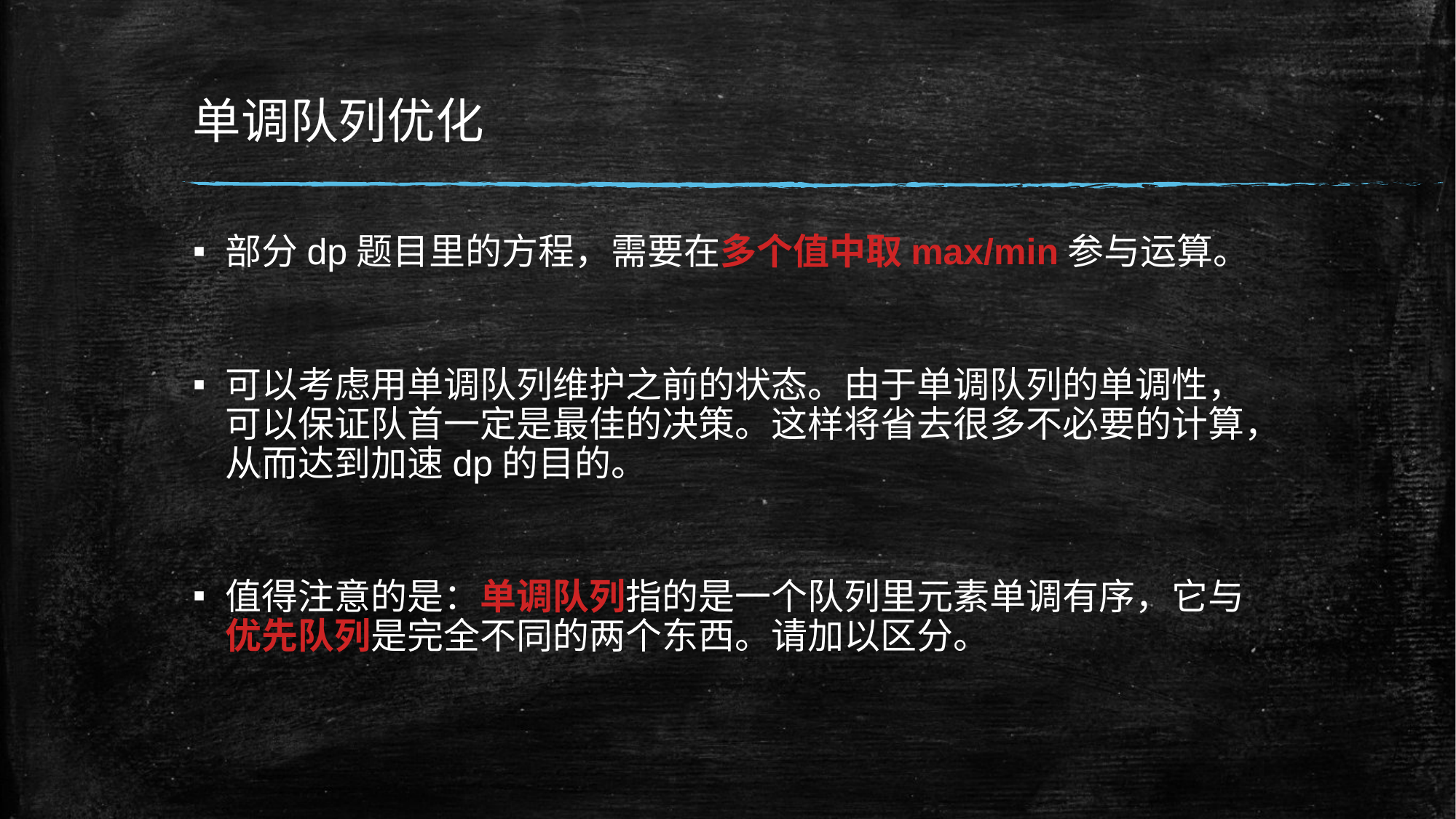

# 单调队列优化
部分dp题目里的方程，需要在多个值中取max/min参与运算。

可以考虑用单调队列维护之前的状态。由于单调队列的单调性，可以保证队首一定是最佳的决策。这样将省去很多不必要的计算，从而达到加速dp的目的。

值得注意的是：单调队列指的是一个队列里元素单调有序，它与优先队列是完全不同的两个东西。请加以区分。